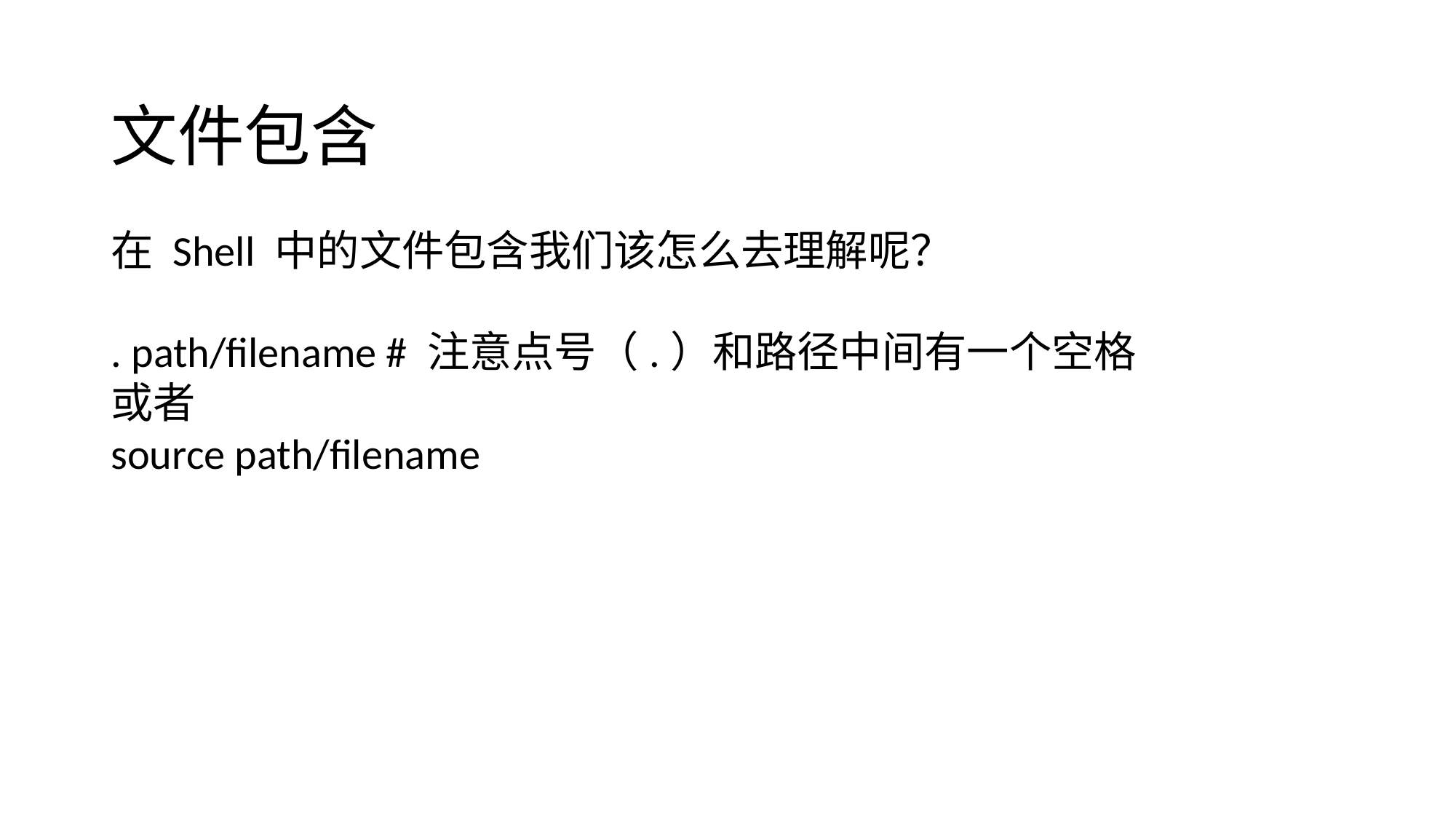

在 Shell 中的文件包含我们该怎么去理解呢？

. path/filename # 注意点号（.）和路径中间有一个空格
或者
source path/filename
# 文件包含